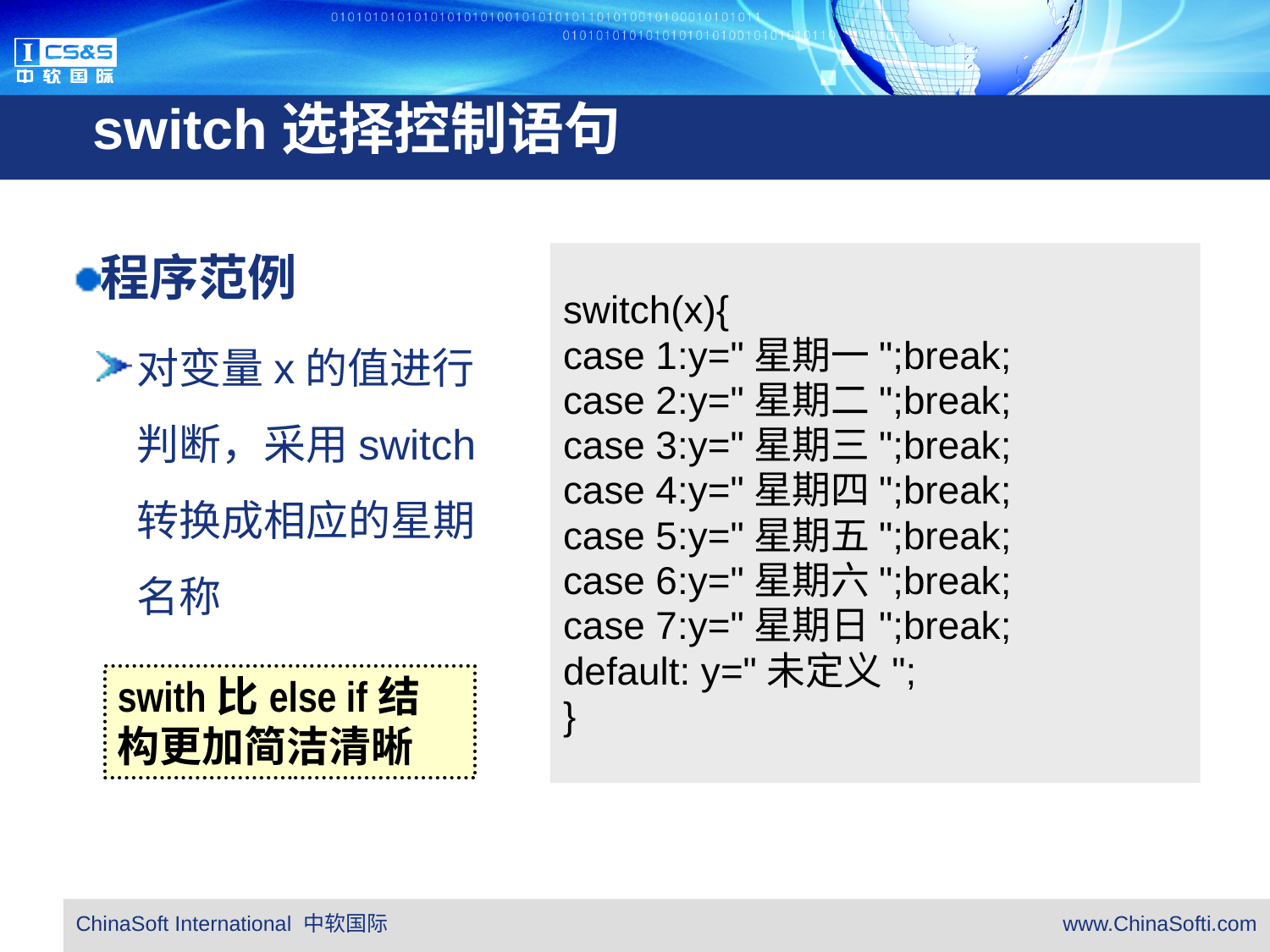

# switch选择控制语句
程序范例
对变量x的值进行判断，采用switch转换成相应的星期名称
switch(x){
case 1:y="星期一";break;
case 2:y="星期二";break;
case 3:y="星期三";break;
case 4:y="星期四";break;
case 5:y="星期五";break;
case 6:y="星期六";break;
case 7:y="星期日";break;
default: y="未定义";
}
swith比else if结构更加简洁清晰